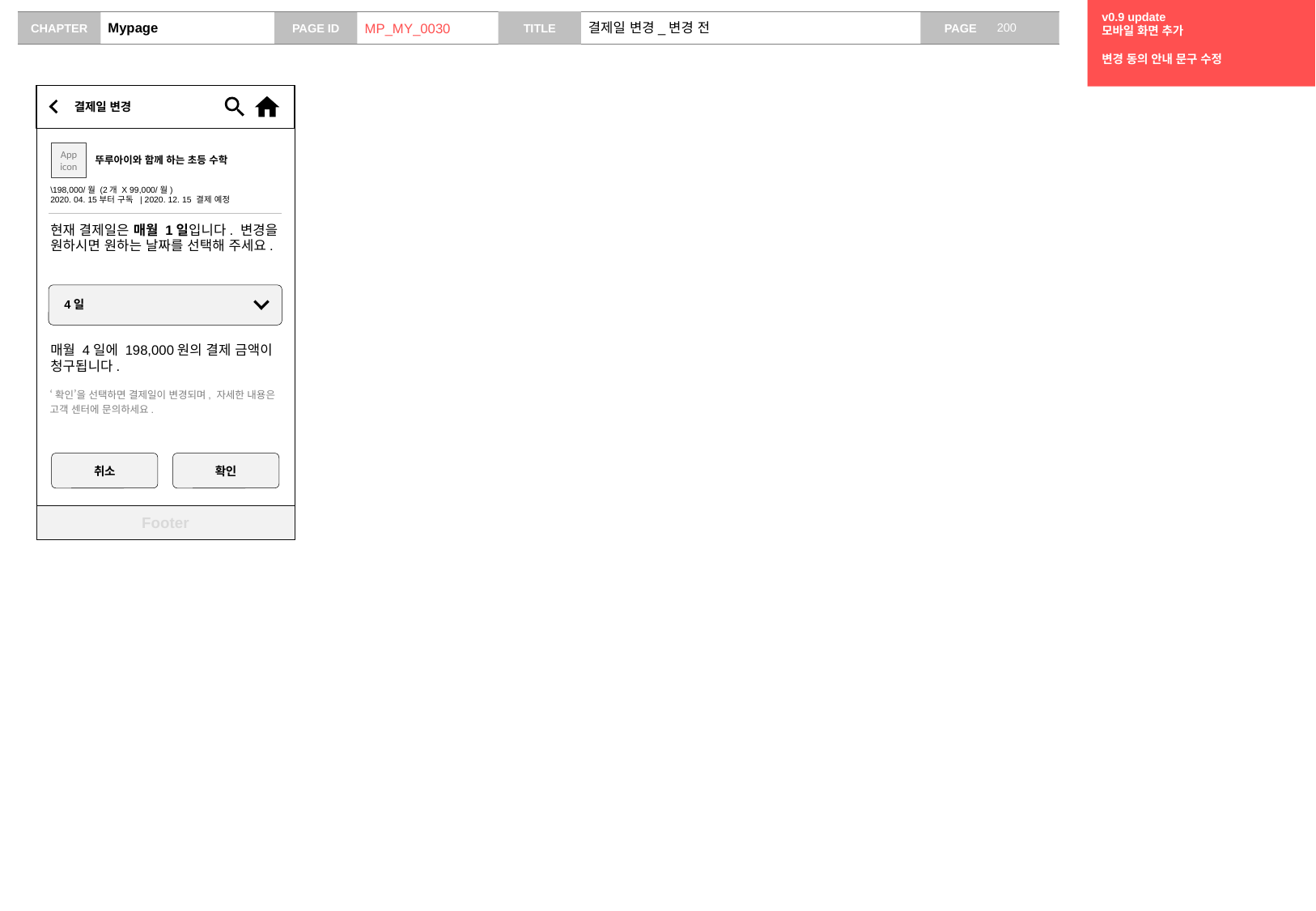

v0.9 update
모바일 화면 추가

변경 동의 안내 문구 수정

# Mypage
MP_MY_0030
결제일 변경_변경 전

결제일 변경

App
icon
뚜루아이와 함께 하는 초등 수학
\198,000/월 (2개 X 99,000/월)
2020. 04. 15부터 구독  | 2020. 12. 15 결제 예정
현재 결제일은 매월 1일입니다. 변경을 원하시면 원하는 날짜를 선택해 주세요.
4일

매월 4일에 198,000원의 결제 금액이 청구됩니다.
‘확인’을 선택하면 결제일이 변경되며, 자세한 내용은 고객 센터에 문의하세요.
취소
확인
Footer